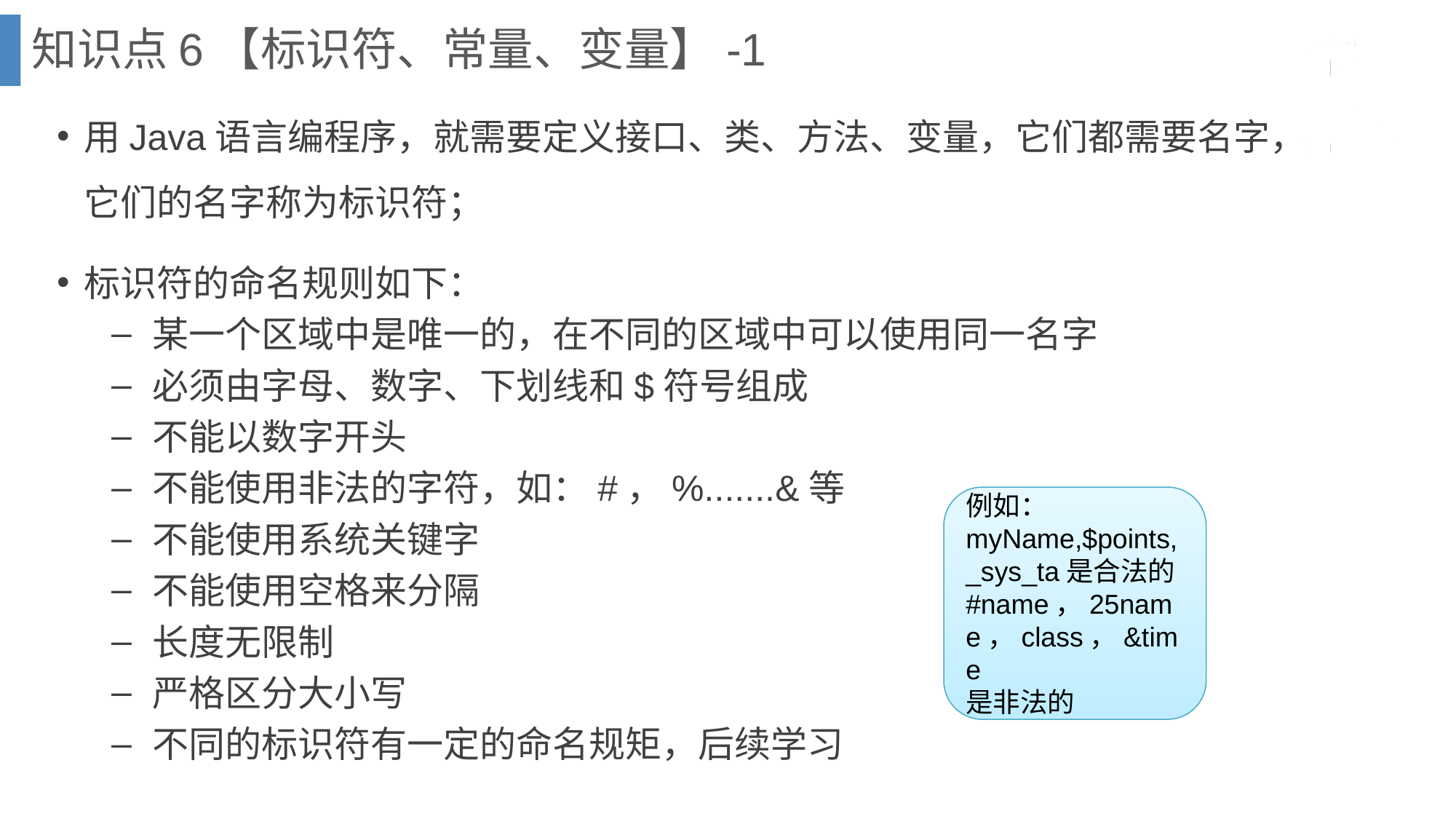

知识点6【标识符、常量、变量】-1
用Java语言编程序，就需要定义接口、类、方法、变量，它们都需要名字，它们的名字称为标识符；
标识符的命名规则如下：
某一个区域中是唯一的，在不同的区域中可以使用同一名字
必须由字母、数字、下划线和$符号组成
不能以数字开头
不能使用非法的字符，如：#，%.......&等
不能使用系统关键字
不能使用空格来分隔
长度无限制
严格区分大小写
不同的标识符有一定的命名规矩，后续学习
例如：
myName,$points, _sys_ta是合法的
#name，25name，class，&time
是非法的